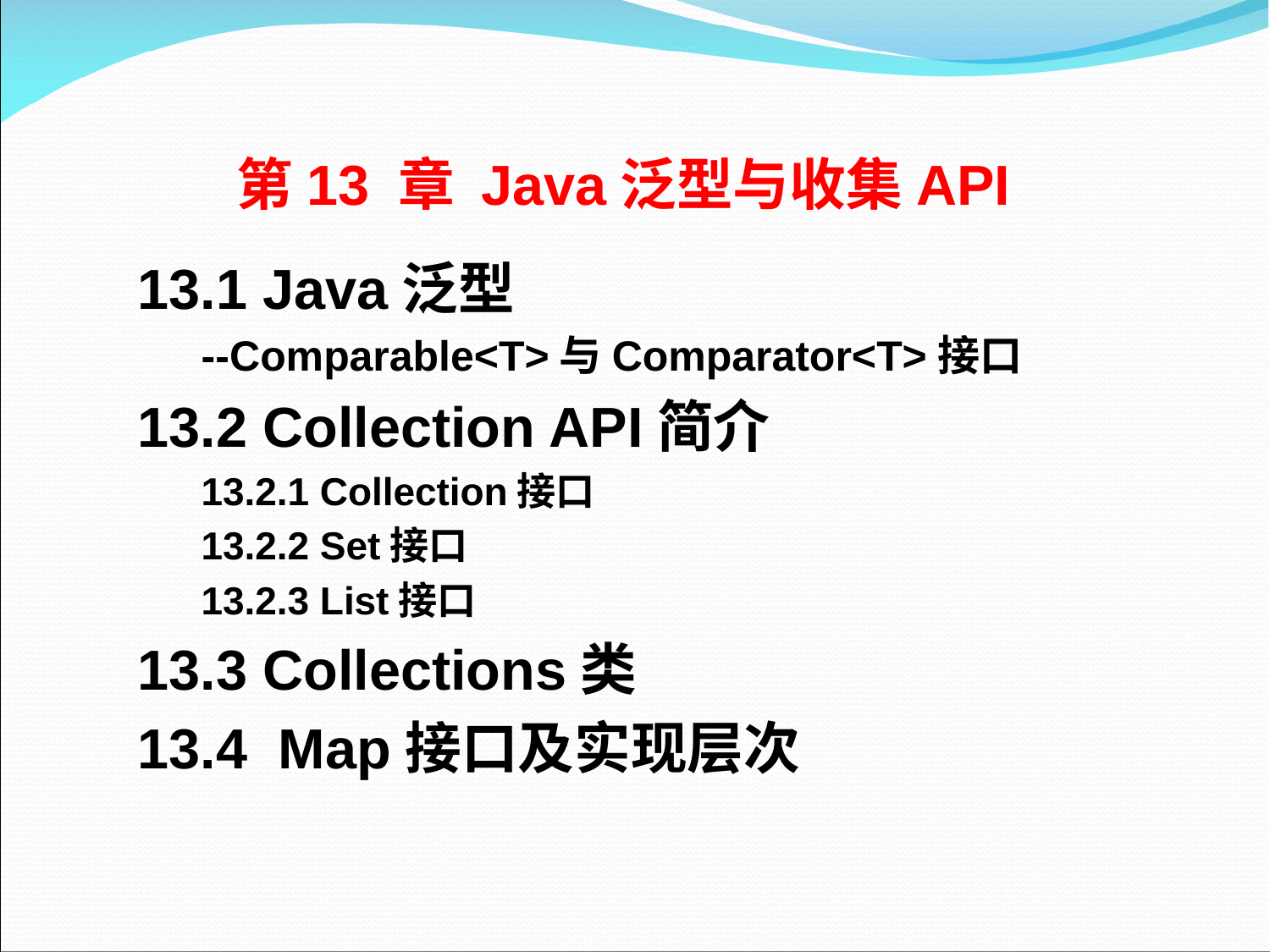

# 第13 章 Java泛型与收集API
13.1 Java泛型
--Comparable<T>与Comparator<T>接口
13.2 Collection API简介
13.2.1 Collection接口
13.2.2 Set接口
13.2.3 List接口
13.3 Collections类
13.4  Map接口及实现层次